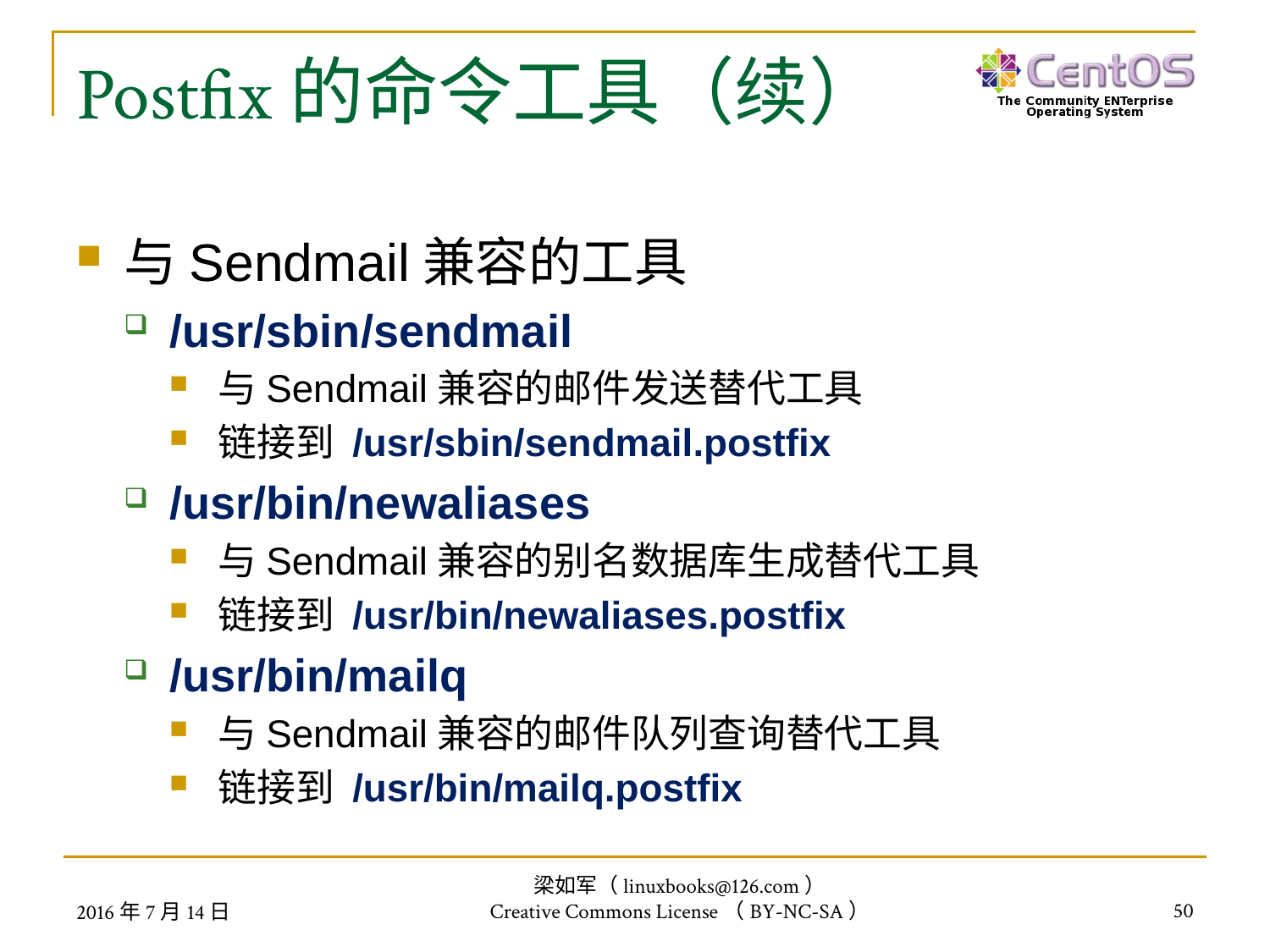

# Postfix的命令工具（续）
与Sendmail兼容的工具
/usr/sbin/sendmail
与Sendmail兼容的邮件发送替代工具
链接到 /usr/sbin/sendmail.postfix
/usr/bin/newaliases
与Sendmail兼容的别名数据库生成替代工具
链接到 /usr/bin/newaliases.postfix
/usr/bin/mailq
与Sendmail兼容的邮件队列查询替代工具
链接到 /usr/bin/mailq.postfix
梁如军（linuxbooks@126.com）
Creative Commons License（BY-NC-SA）
2016年7月14日
50